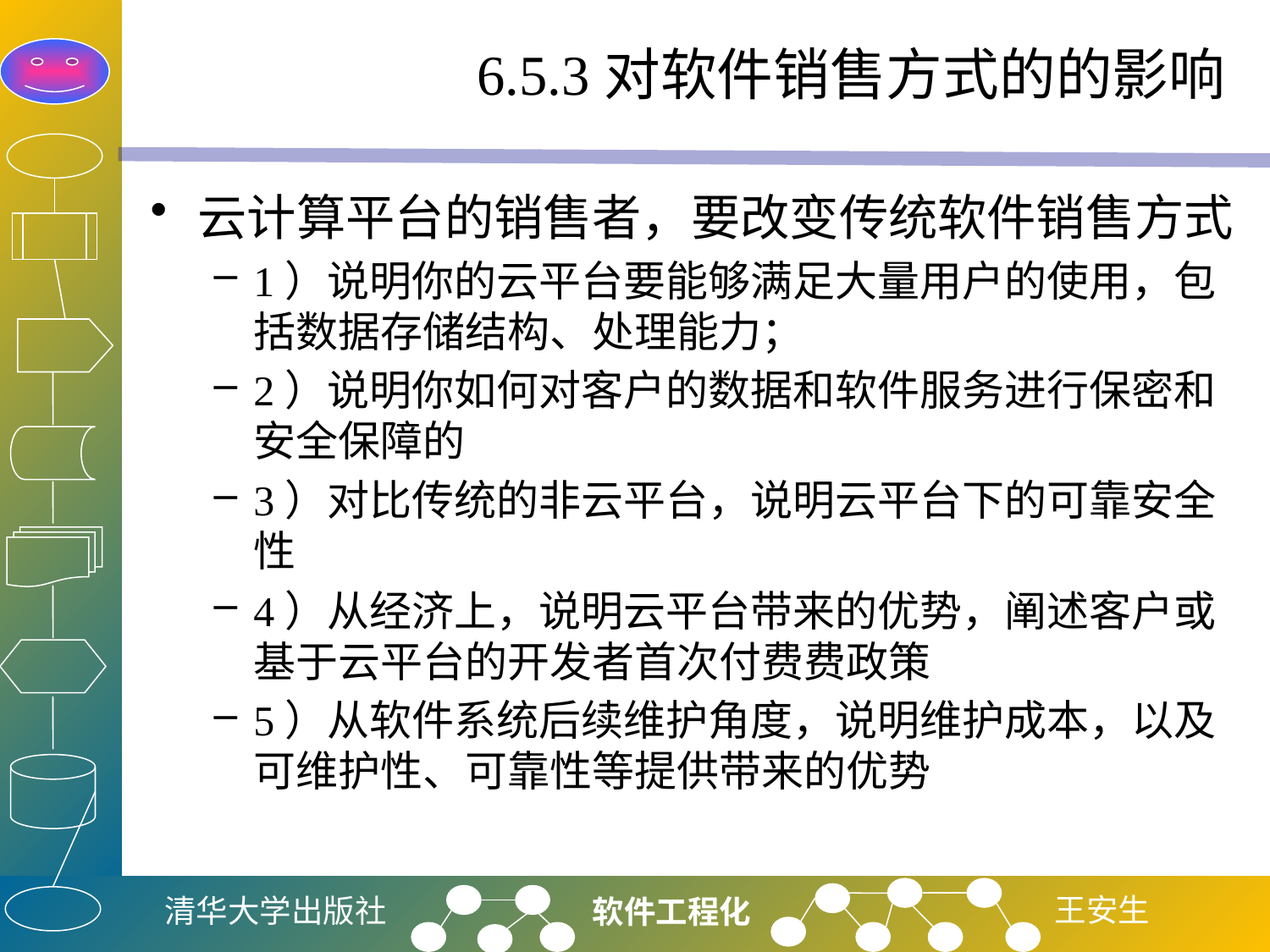

# 6.5.3对软件销售方式的的影响
云计算平台的销售者，要改变传统软件销售方式
1）说明你的云平台要能够满足大量用户的使用，包括数据存储结构、处理能力；
2）说明你如何对客户的数据和软件服务进行保密和安全保障的
3）对比传统的非云平台，说明云平台下的可靠安全性
4）从经济上，说明云平台带来的优势，阐述客户或基于云平台的开发者首次付费费政策
5）从软件系统后续维护角度，说明维护成本，以及可维护性、可靠性等提供带来的优势